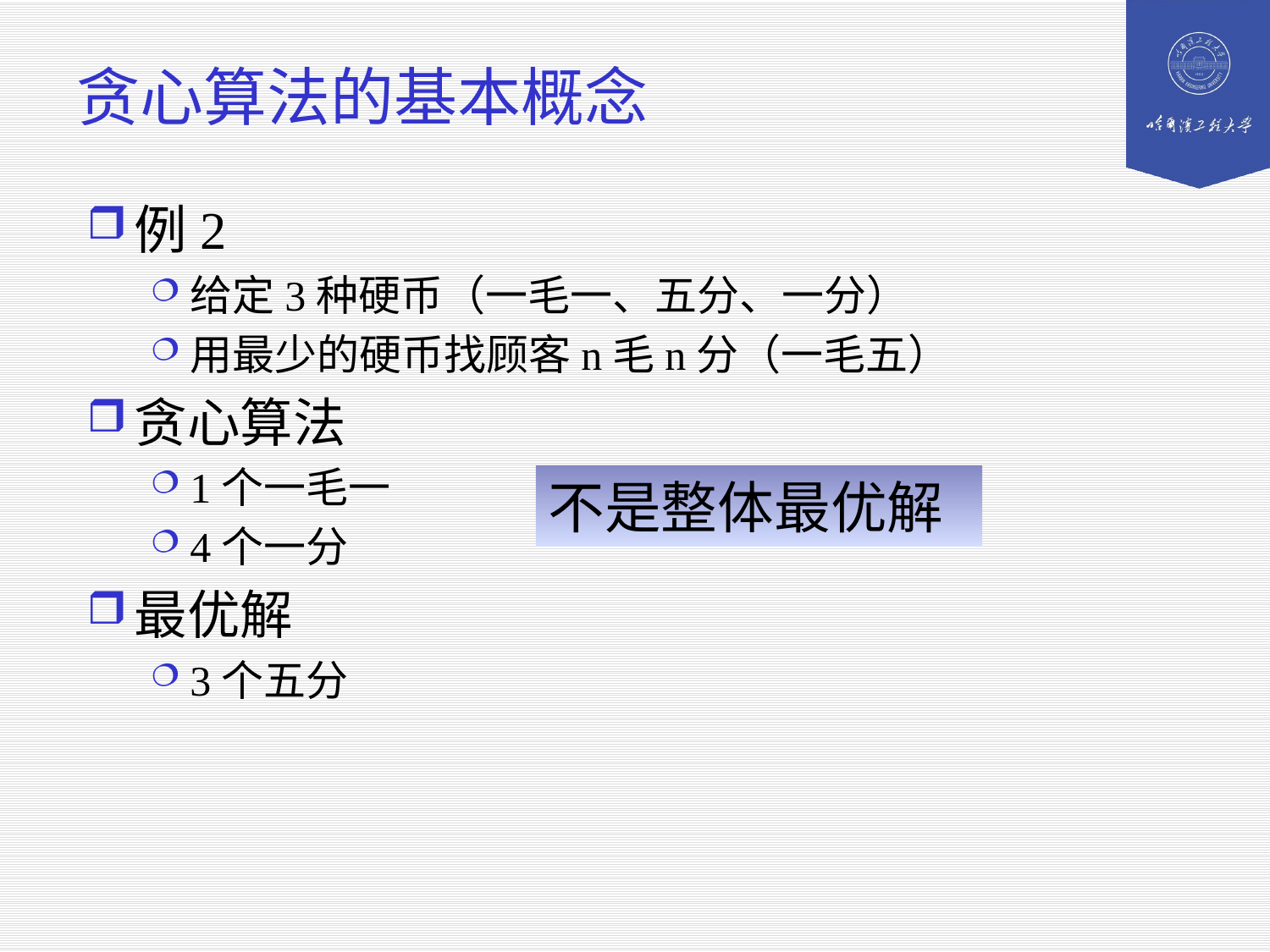

# 贪心算法的基本概念
例2
给定3种硬币（一毛一、五分、一分）
用最少的硬币找顾客n毛n分（一毛五）
贪心算法
1个一毛一
4个一分
最优解
3个五分

不是整体最优解